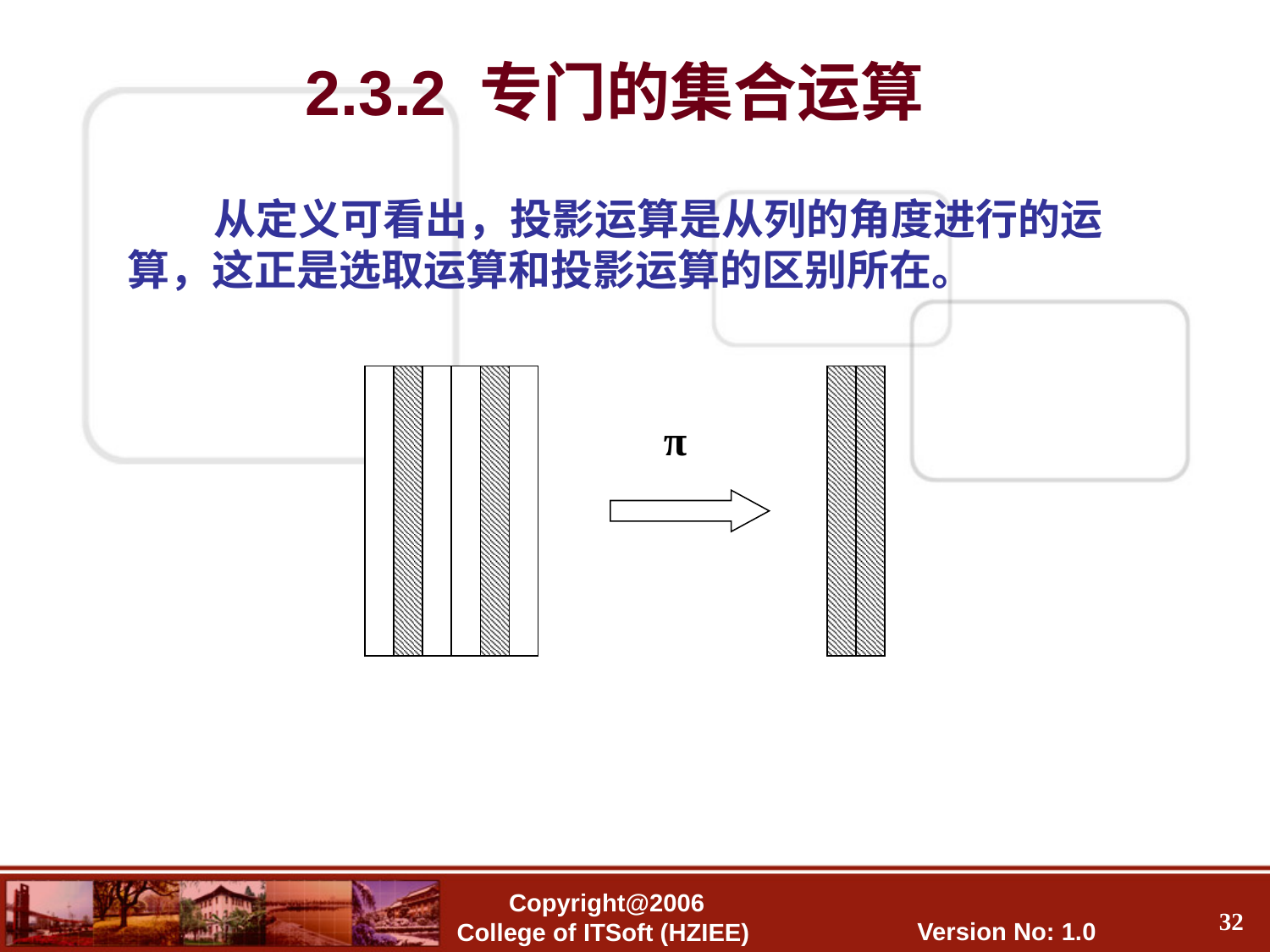

2.3.2 专门的集合运算
        从定义可看出，投影运算是从列的角度进行的运算，这正是选取运算和投影运算的区别所在。

π